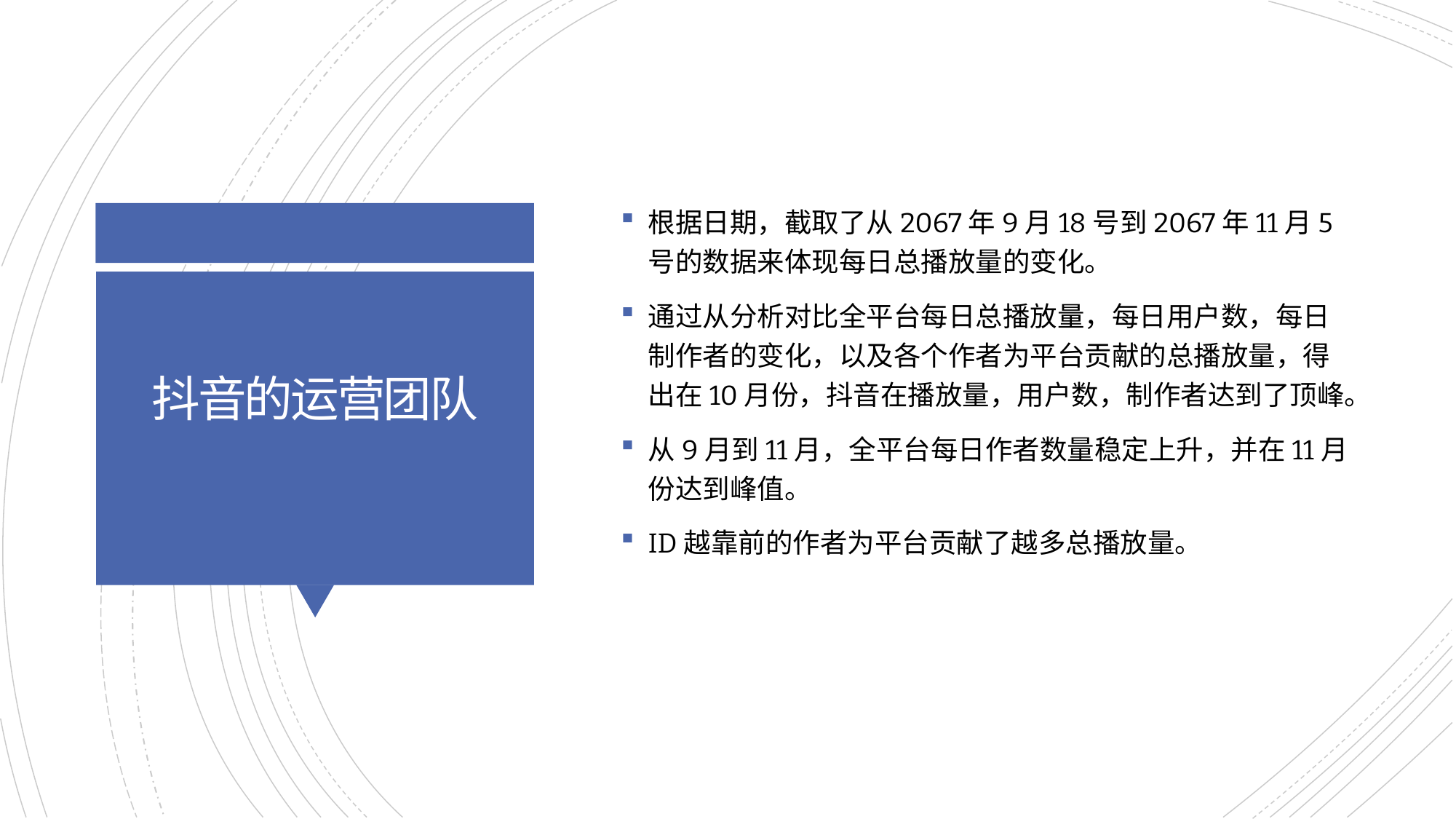

根据日期，截取了从2067年9月18号到2067年11月5号的数据来体现每日总播放量的变化。
通过从分析对比全平台每日总播放量，每日用户数，每日制作者的变化，以及各个作者为平台贡献的总播放量，得出在10月份，抖音在播放量，用户数，制作者达到了顶峰。
从9月到11月，全平台每日作者数量稳定上升，并在11月份达到峰值。
ID越靠前的作者为平台贡献了越多总播放量。

# 抖音的运营团队